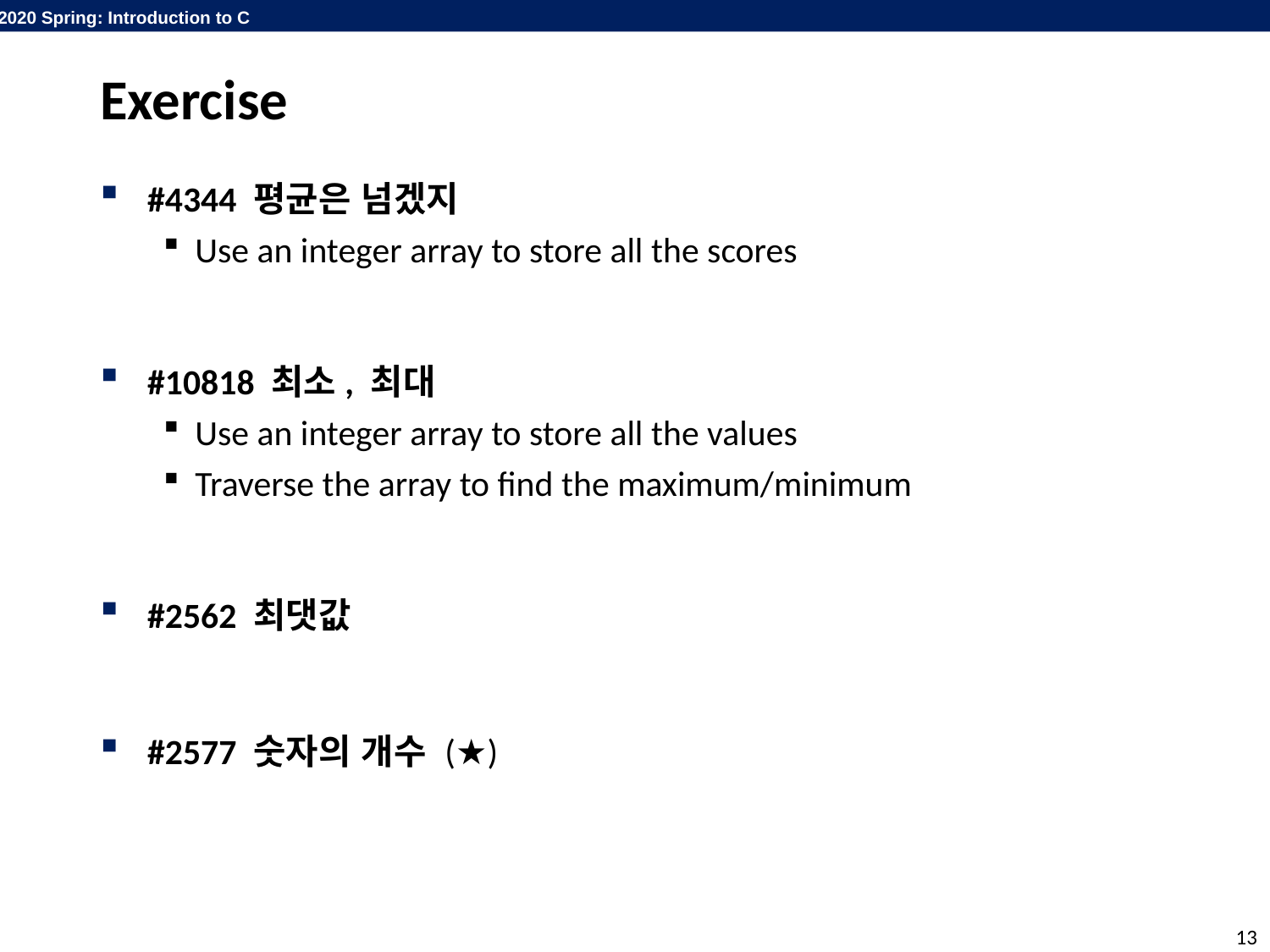

# Exercise
#4344 평균은 넘겠지
Use an integer array to store all the scores

#10818 최소, 최대
Use an integer array to store all the values
Traverse the array to find the maximum/minimum

#2562 최댓값

#2577 숫자의 개수 (★)
13